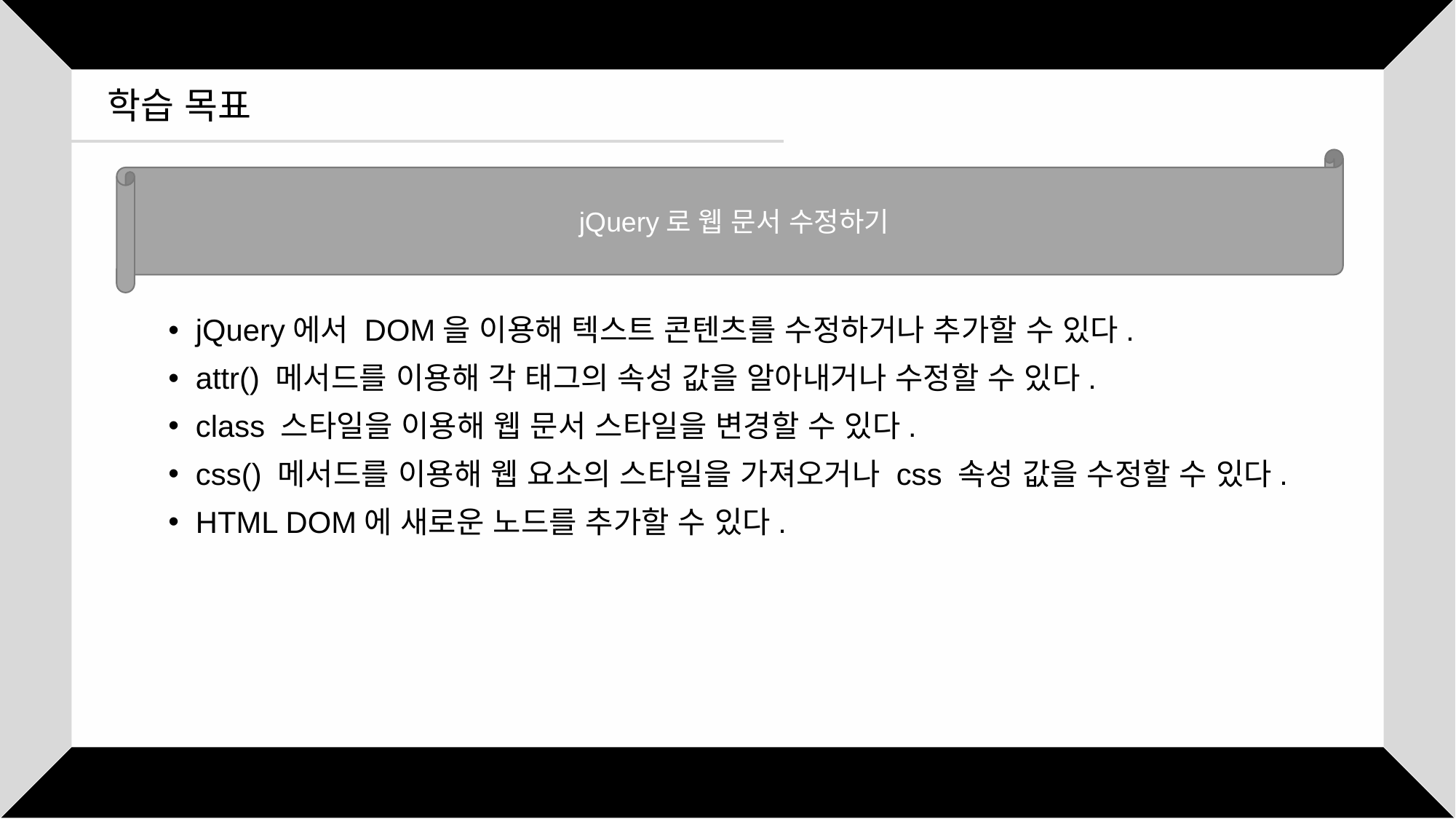

학습 목표
jQuery로 웹 문서 수정하기
jQuery에서 DOM을 이용해 텍스트 콘텐츠를 수정하거나 추가할 수 있다.
attr() 메서드를 이용해 각 태그의 속성 값을 알아내거나 수정할 수 있다.
class 스타일을 이용해 웹 문서 스타일을 변경할 수 있다.
css() 메서드를 이용해 웹 요소의 스타일을 가져오거나 css 속성 값을 수정할 수 있다.
HTML DOM에 새로운 노드를 추가할 수 있다.